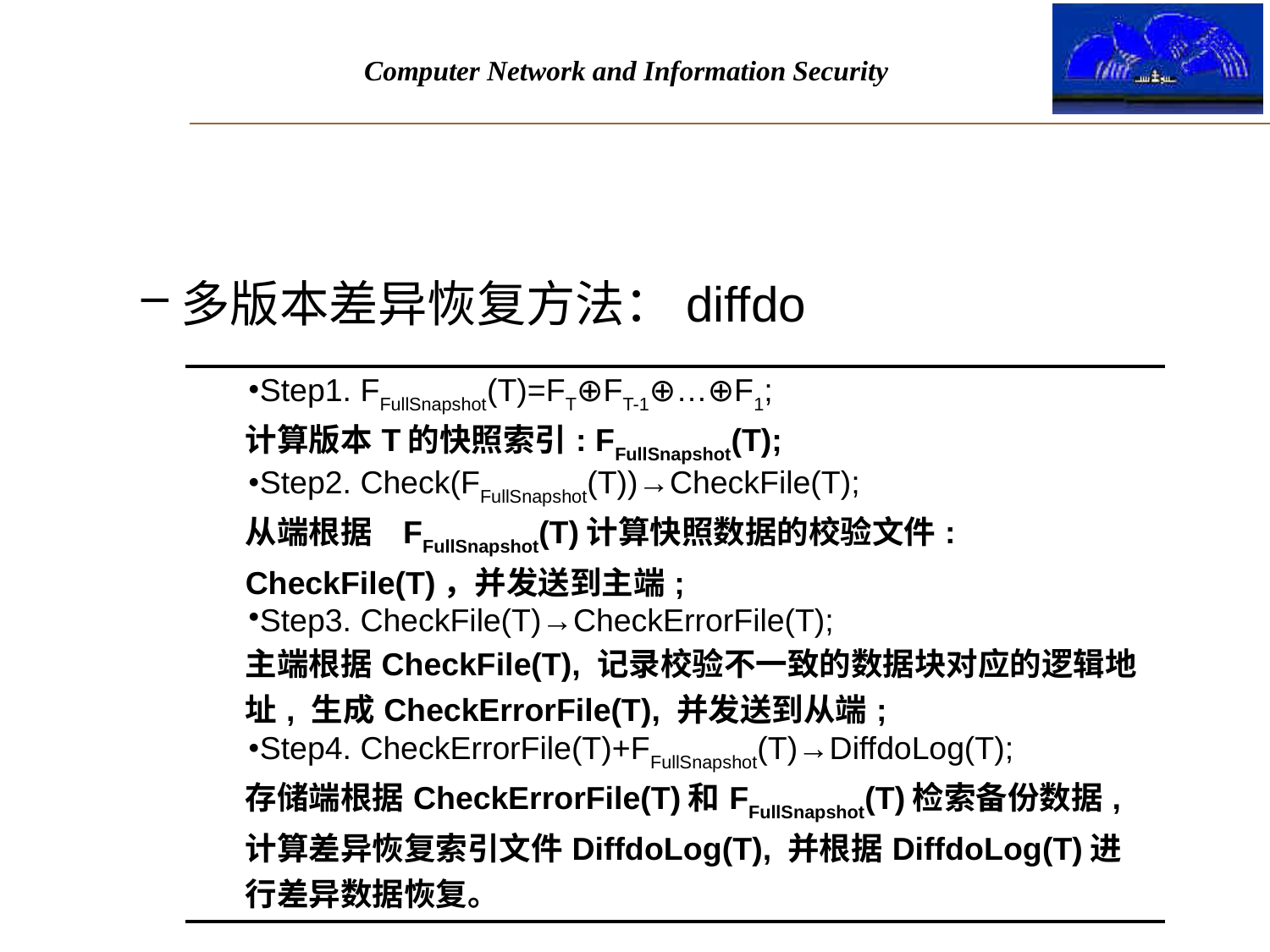

#
多版本差异恢复方法：diffdo
| Step1. FFullSnapshot(T)=FT⊕FT-1⊕…⊕F1; 计算版本T的快照索引: FFullSnapshot(T); Step2. Check(FFullSnapshot(T))→CheckFile(T); 从端根据 FFullSnapshot(T)计算快照数据的校验文件: CheckFile(T)，并发送到主端; Step3. CheckFile(T)→CheckErrorFile(T); 主端根据CheckFile(T), 记录校验不一致的数据块对应的逻辑地址, 生成CheckErrorFile(T), 并发送到从端; Step4. CheckErrorFile(T)+FFullSnapshot(T)→DiffdoLog(T); 存储端根据CheckErrorFile(T)和FFullSnapshot(T)检索备份数据, 计算差异恢复索引文件DiffdoLog(T), 并根据DiffdoLog(T)进行差异数据恢复。 |
| --- |